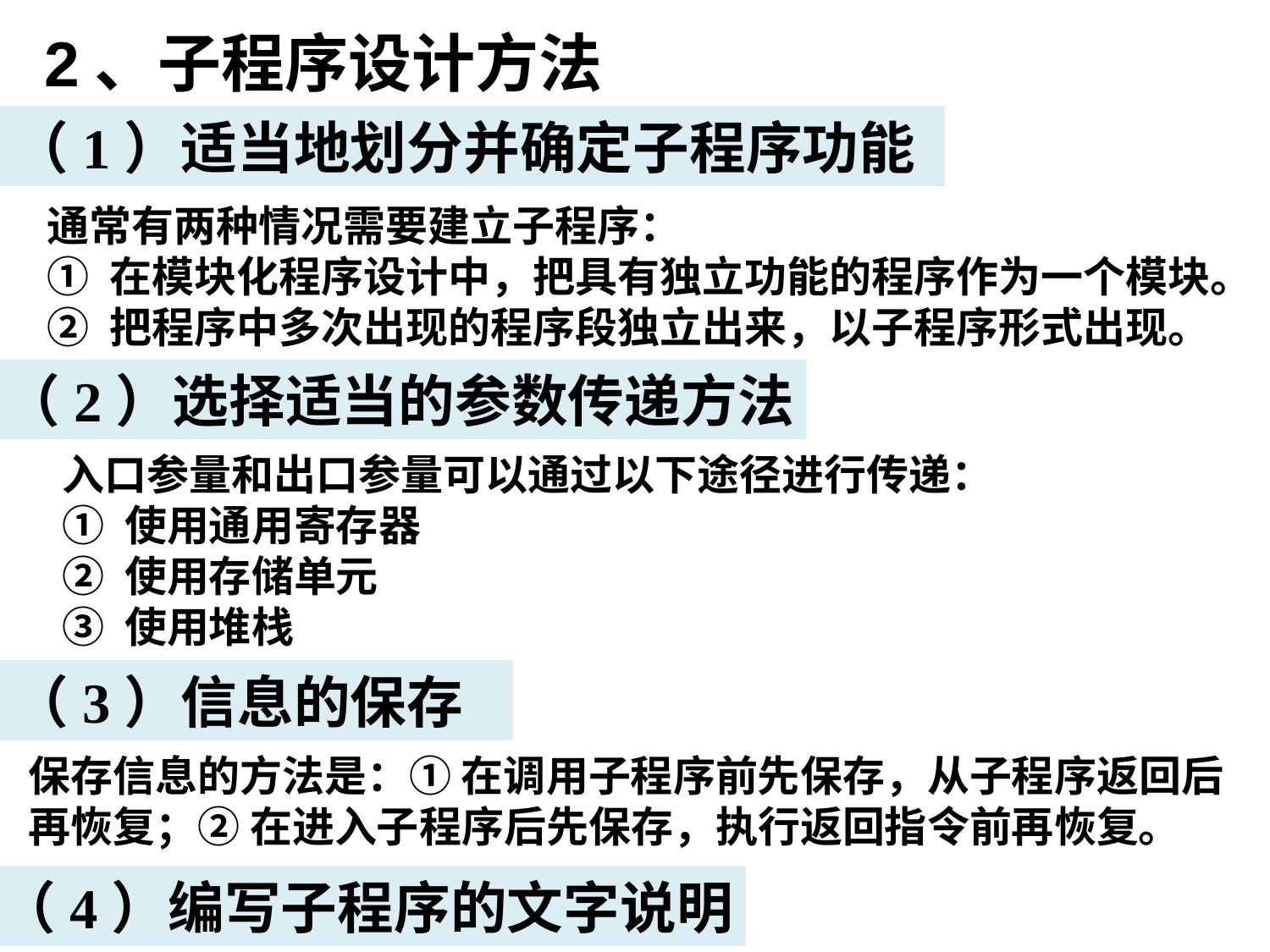

2、子程序设计方法
（1）适当地划分并确定子程序功能
通常有两种情况需要建立子程序：
① 在模块化程序设计中，把具有独立功能的程序作为一个模块。
② 把程序中多次出现的程序段独立出来，以子程序形式出现。
（2）选择适当的参数传递方法
入口参量和出口参量可以通过以下途径进行传递：
① 使用通用寄存器
② 使用存储单元
③ 使用堆栈
（3）信息的保存
保存信息的方法是：① 在调用子程序前先保存，从子程序返回后再恢复；② 在进入子程序后先保存，执行返回指令前再恢复。
（4）编写子程序的文字说明
110